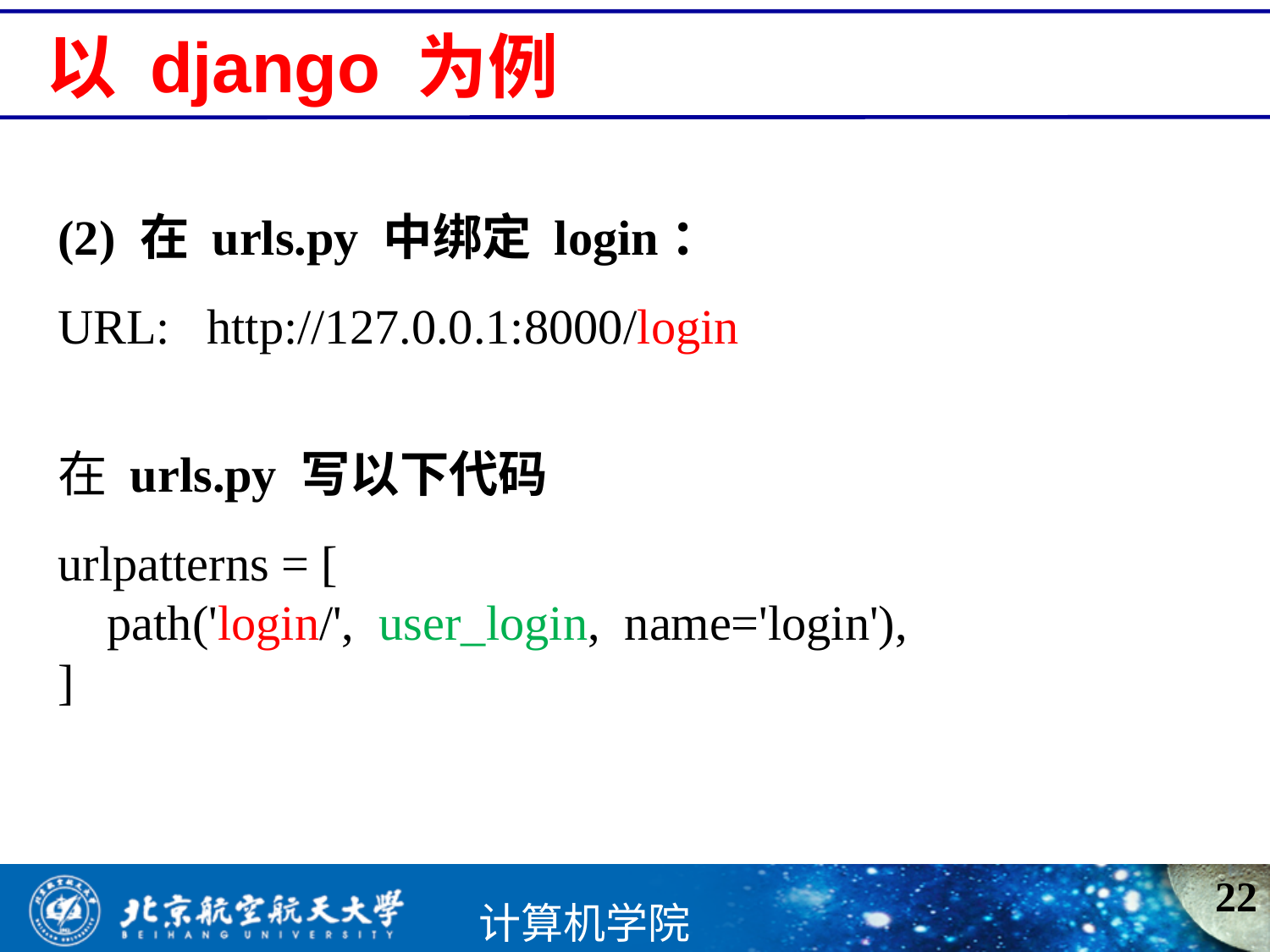

# 以 django 为例
(2) 在 urls.py 中绑定 login：
URL:   http://127.0.0.1:8000/login

在 urls.py 写以下代码
urlpatterns = [
    path('login/',  user_login,  name='login'),
]